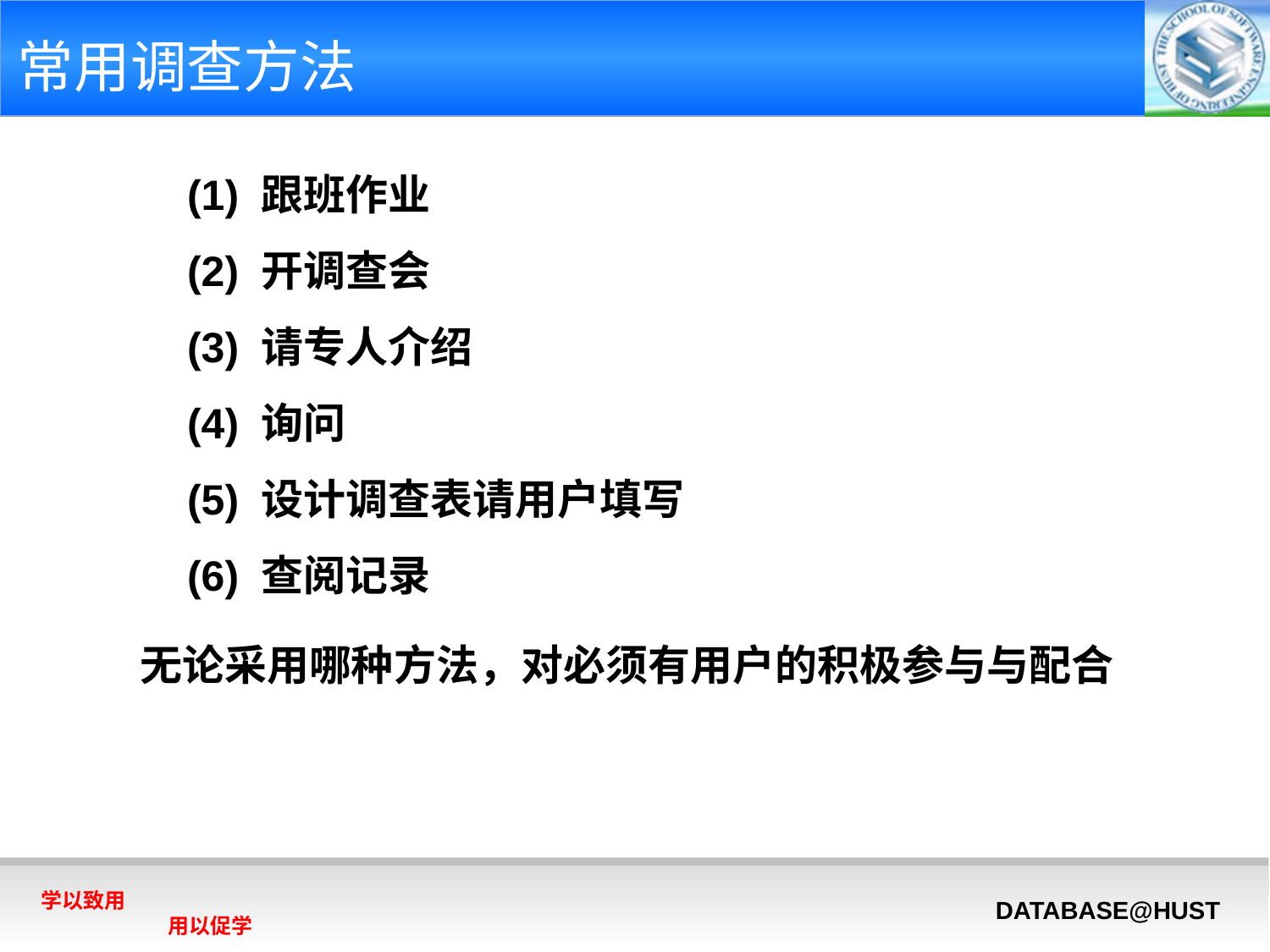

# 常用调查方法
    (1) 跟班作业
    (2) 开调查会
    (3) 请专人介绍
    (4) 询问
    (5) 设计调查表请用户填写
    (6) 查阅记录
无论采用哪种方法，对必须有用户的积极参与与配合